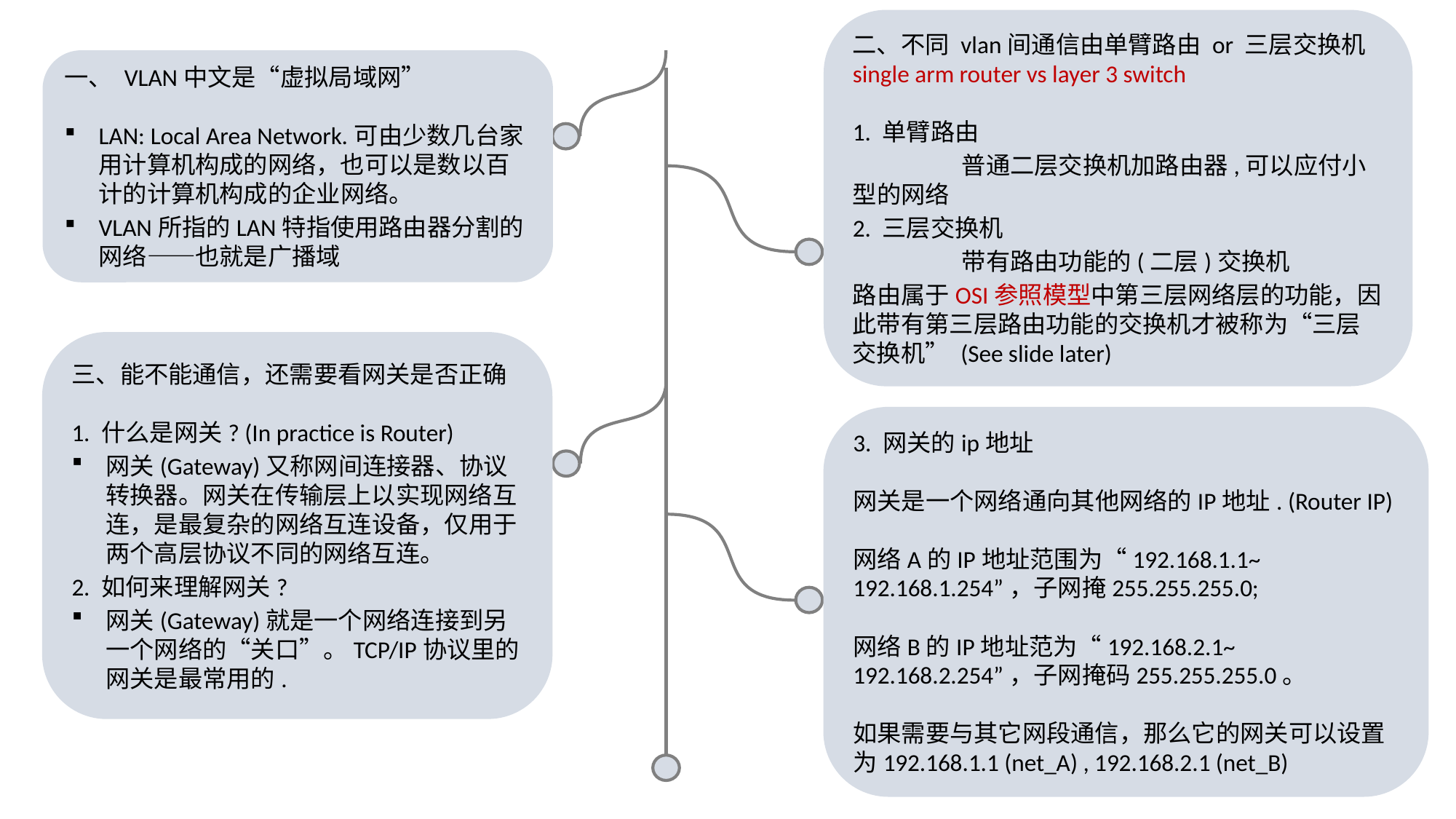

二、不同 vlan间通信由单臂路由 or 三层交换机
single arm router vs layer 3 switch

1. 单臂路由
	普通二层交换机加路由器,可以应付小型的网络
2. 三层交换机
	带有路由功能的(二层)交换机
路由属于OSI参照模型中第三层网络层的功能，因此带有第三层路由功能的交换机才被称为“三层交换机” (See slide later)
一、 VLAN中文是“虚拟局域网”

LAN: Local Area Network.可由少数几台家用计算机构成的网络，也可以是数以百计的计算机构成的企业网络。
VLAN所指的LAN特指使用路由器分割的网络——也就是广播域

三、能不能通信，还需要看网关是否正确

1. 什么是网关? (In practice is Router)
网关(Gateway)又称网间连接器、协议转换器。网关在传输层上以实现网络互连，是最复杂的网络互连设备，仅用于两个高层协议不同的网络互连。
2. 如何来理解网关?
网关(Gateway)就是一个网络连接到另一个网络的“关口”。TCP/IP协议里的网关是最常用的.
3. 网关的ip地址

网关是一个网络通向其他网络的IP地址. (Router IP)

网络A的IP地址范围为“192.168.1.1~ 192.168.1.254”，子网掩255.255.255.0;

网络B的IP地址范为“192.168.2.1~ 192.168.2.254”，子网掩码255.255.255.0。

如果需要与其它网段通信，那么它的网关可以设置为192.168.1.1 (net_A) , 192.168.2.1 (net_B)